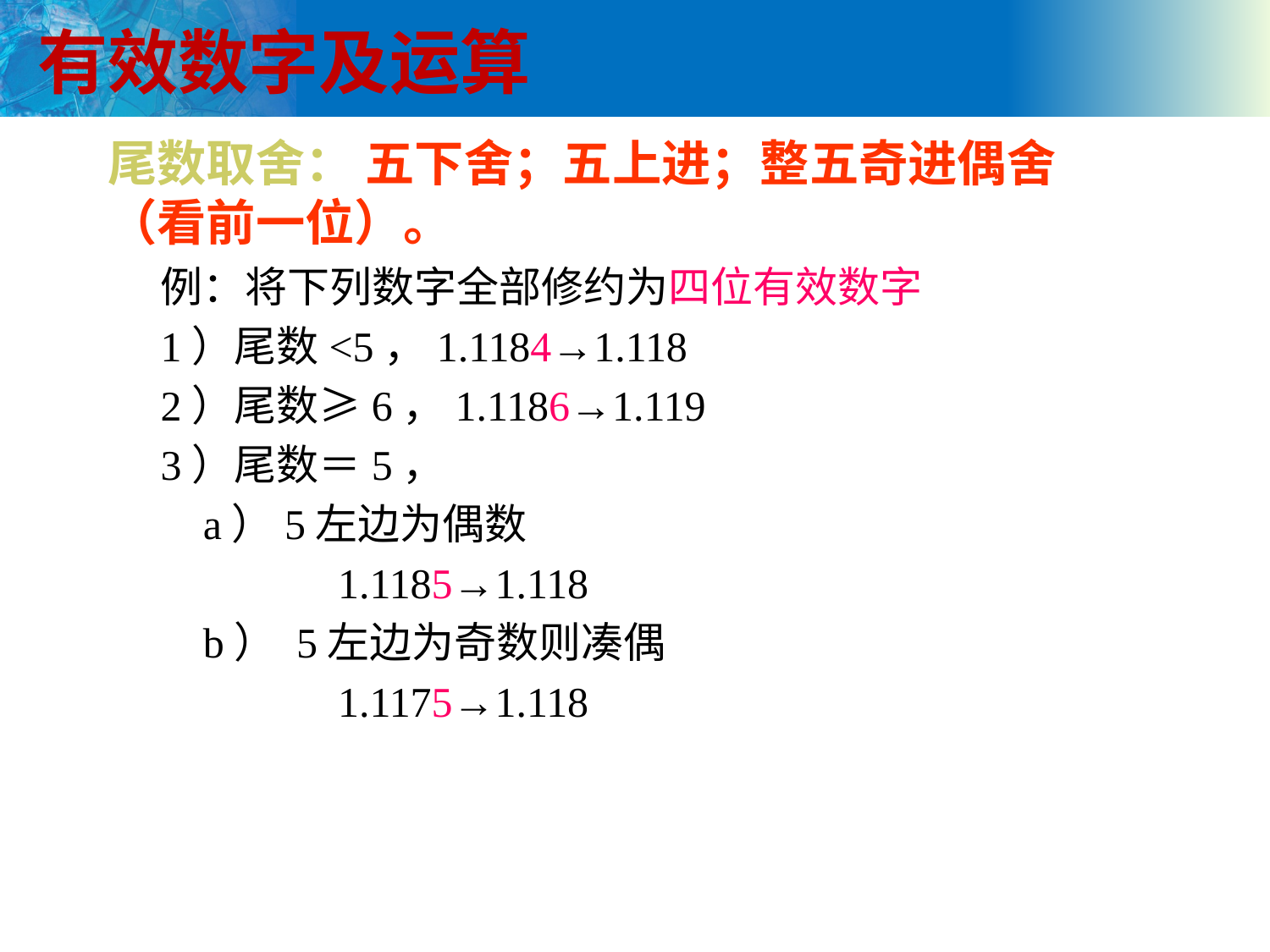

有效数字及运算
尾数取舍： 五下舍；五上进；整五奇进偶舍（看前一位）。
例：将下列数字全部修约为四位有效数字
1）尾数<5，1.1184→1.118
2）尾数≥6，1.1186→1.119
3）尾数＝5，
    a）5左边为偶数
		 1.1185→1.118
    b） 5左边为奇数则凑偶
		 1.1175→1.118
26